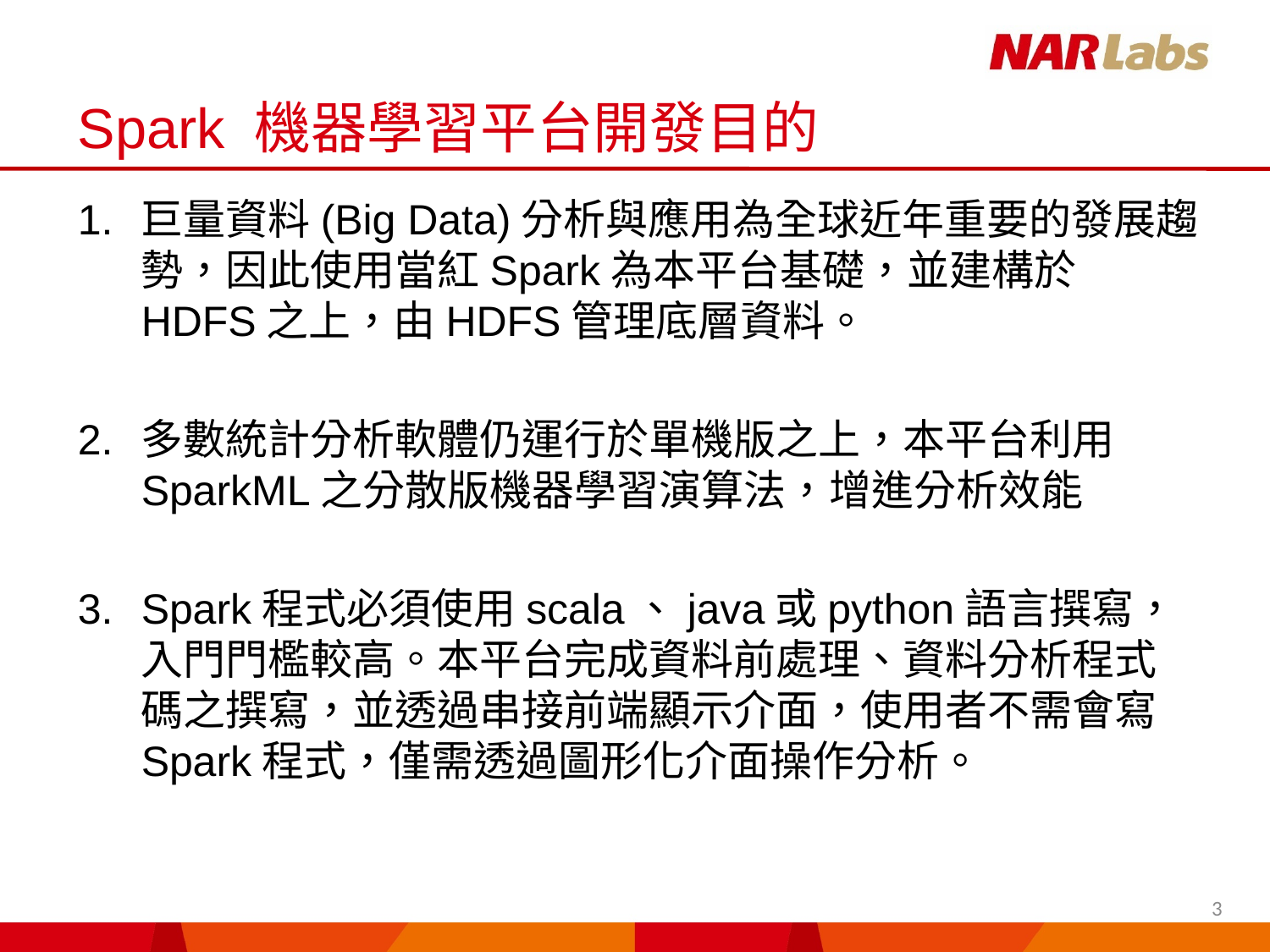

# Spark 機器學習平台開發目的
巨量資料(Big Data)分析與應⽤為全球近年重要的發展趨勢，因此使用當紅Spark為本平台基礎，並建構於HDFS之上，由HDFS管理底層資料。

多數統計分析軟體仍運行於單機版之上，本平台利用SparkML之分散版機器學習演算法，增進分析效能

Spark程式必須使用scala、java或python語言撰寫，入門門檻較高。本平台完成資料前處理、資料分析程式碼之撰寫，並透過串接前端顯示介面，使用者不需會寫Spark程式，僅需透過圖形化介面操作分析。
3